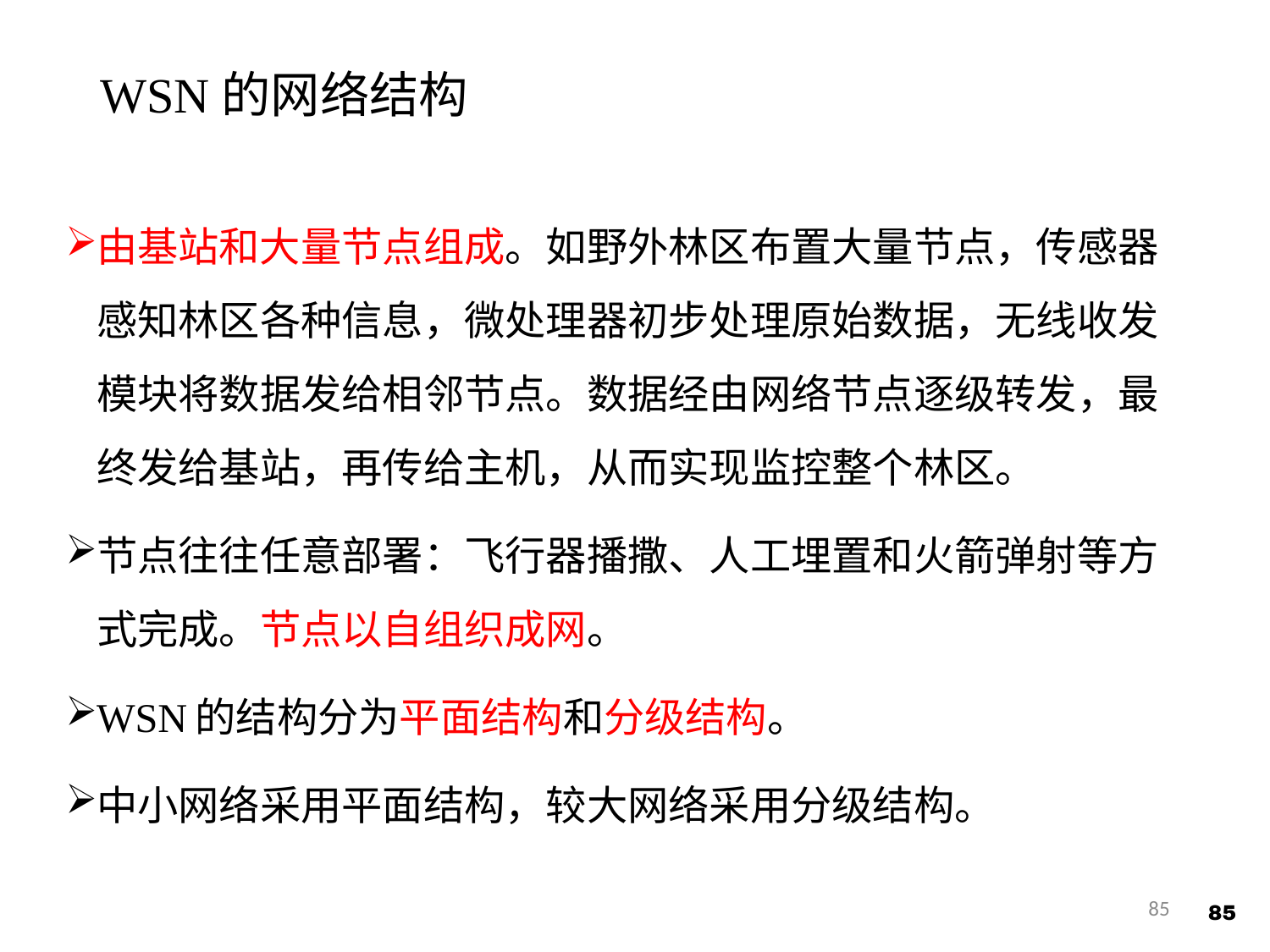

# WSN的网络结构
由基站和大量节点组成。如野外林区布置大量节点，传感器感知林区各种信息，微处理器初步处理原始数据，无线收发模块将数据发给相邻节点。数据经由网络节点逐级转发，最终发给基站，再传给主机，从而实现监控整个林区。
节点往往任意部署：飞行器播撒、人工埋置和火箭弹射等方式完成。节点以自组织成网。
WSN的结构分为平面结构和分级结构。
中小网络采用平面结构，较大网络采用分级结构。
85
85